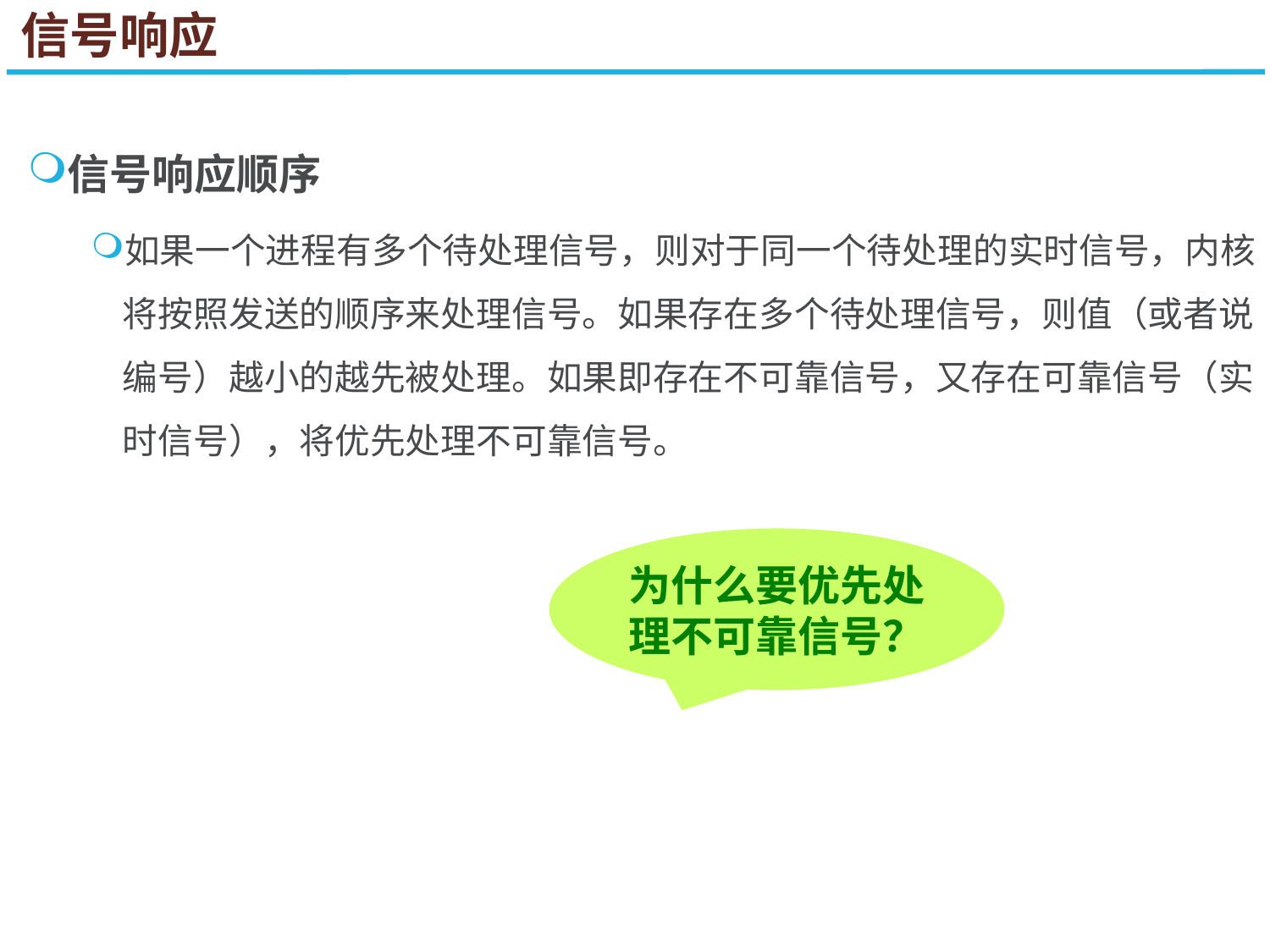

信号响应
信号响应顺序
如果一个进程有多个待处理信号，则对于同一个待处理的实时信号，内核将按照发送的顺序来处理信号。如果存在多个待处理信号，则值（或者说编号）越小的越先被处理。如果即存在不可靠信号，又存在可靠信号（实时信号），将优先处理不可靠信号。
为什么要优先处理不可靠信号？